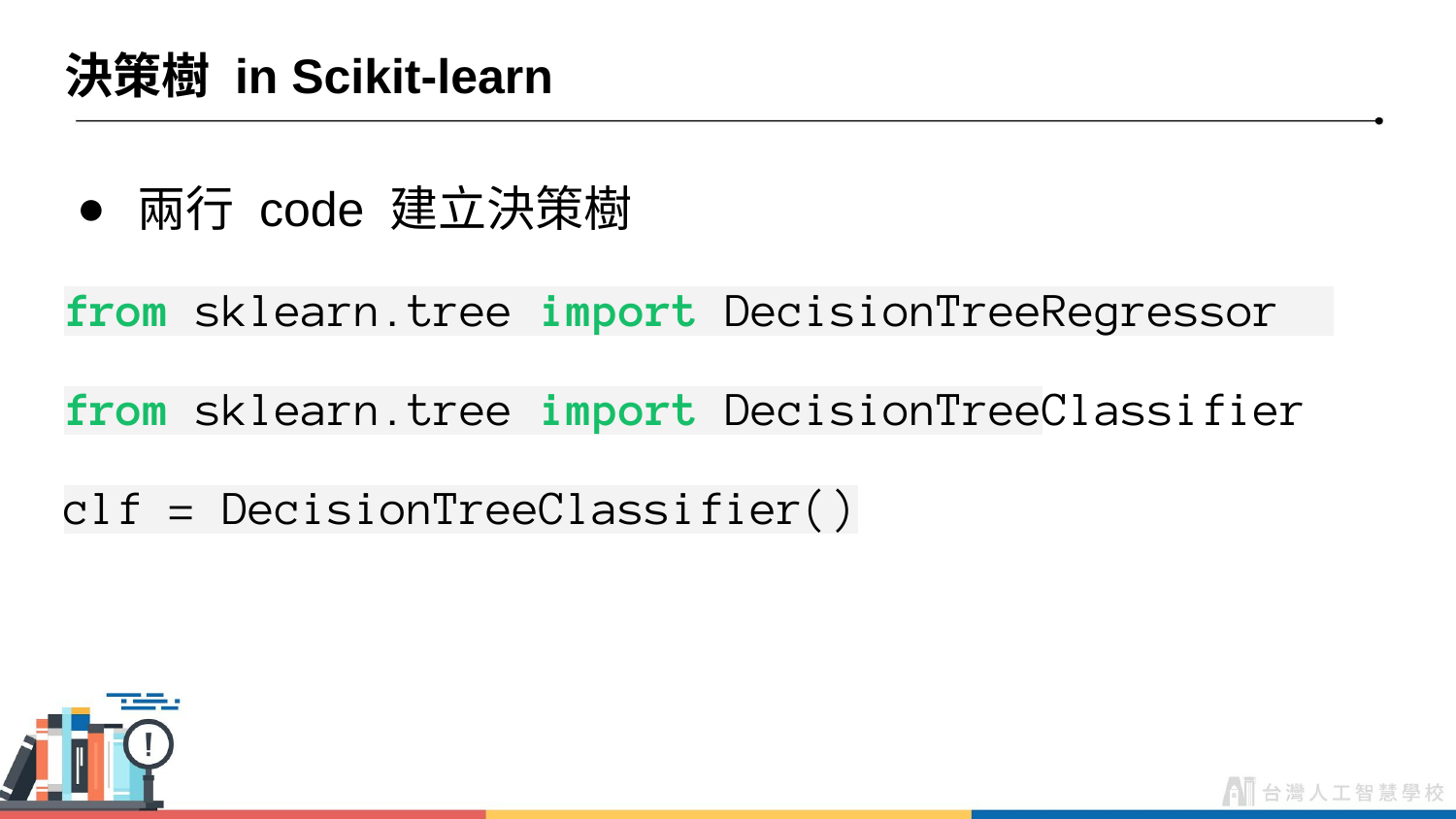

# 決策樹 in Scikit-learn
兩行 code 建立決策樹
from sklearn.tree import DecisionTreeRegressor
from sklearn.tree import DecisionTreeClassifier
clf = DecisionTreeClassifier()